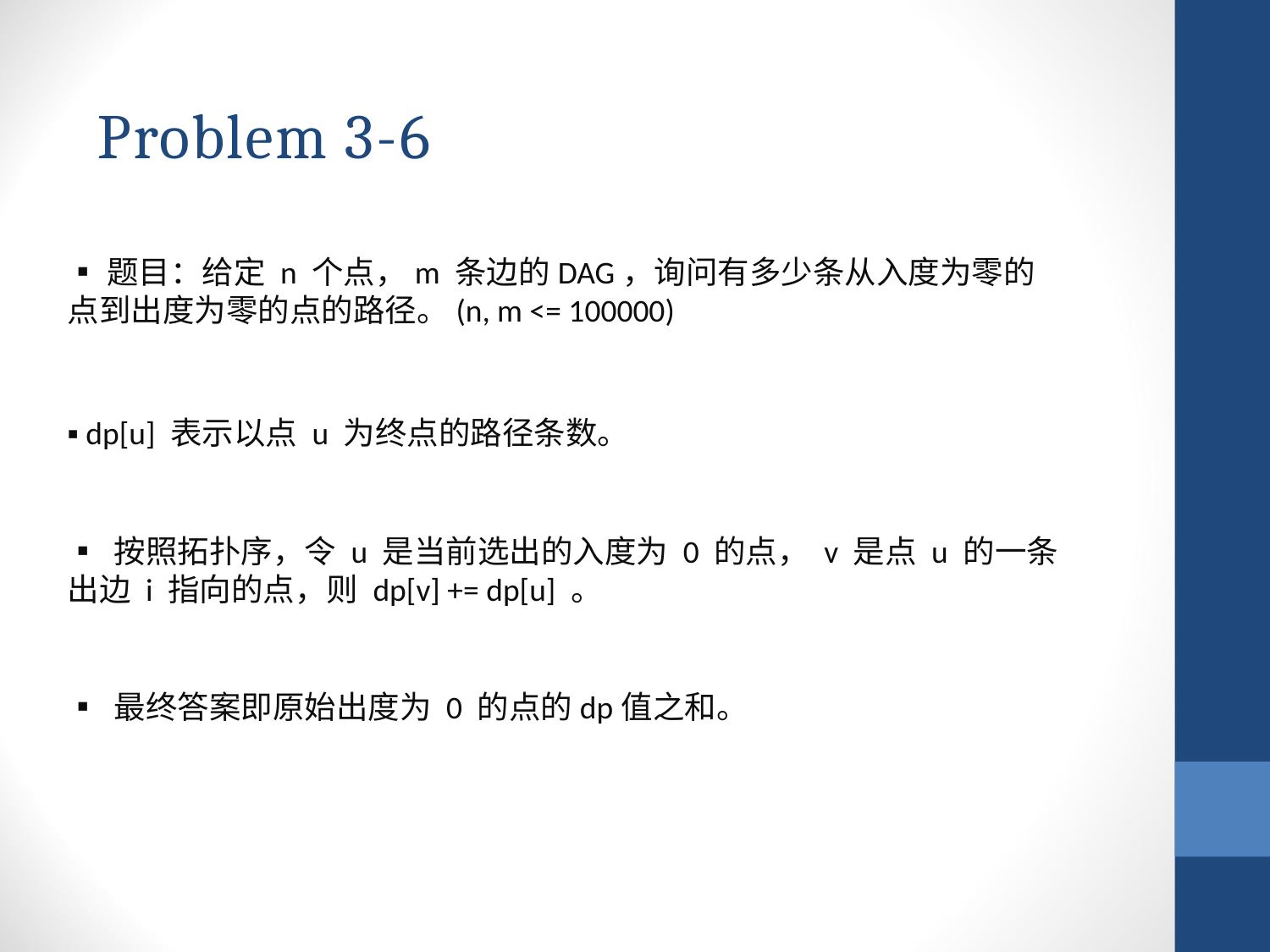

Problem 3-6
▪题目：给定 n 个点，m 条边的DAG，询问有多少条从入度为零的点到出度为零的点的路径。(n, m <= 100000)
▪ dp[u] 表示以点 u 为终点的路径条数。
▪ 按照拓扑序，令 u 是当前选出的入度为 0 的点， v 是点 u 的一条出边 i 指向的点，则 dp[v] += dp[u] 。
▪ 最终答案即原始出度为 0 的点的dp值之和。